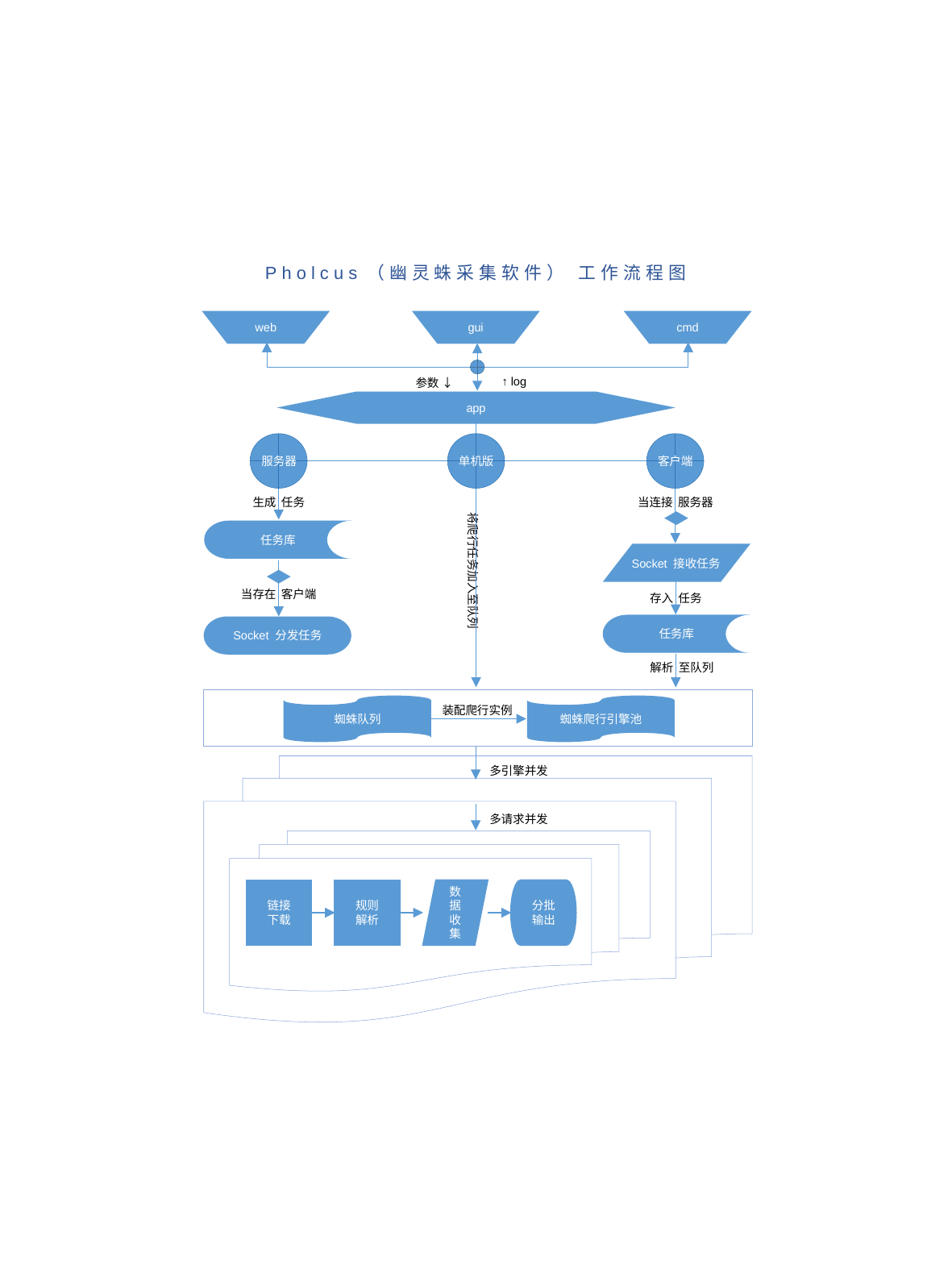

Pholcus（幽灵蛛采集软件） 工作流程图
web
gui
cmd

↑ log
参数 ↓
app

服务器

单机版

客户端
生成  任务
当连接  服务器

将爬行任务加入至队列
任务库

Socket 接收任务

当存在  客户端
存入  任务
任务库
Socket 分发任务
解析  至队列

装配爬行实例
蜘蛛队列
蜘蛛爬行引擎池
多引擎并发

多请求并发

链接
下载
规则
解析
数据收集
分批
输出